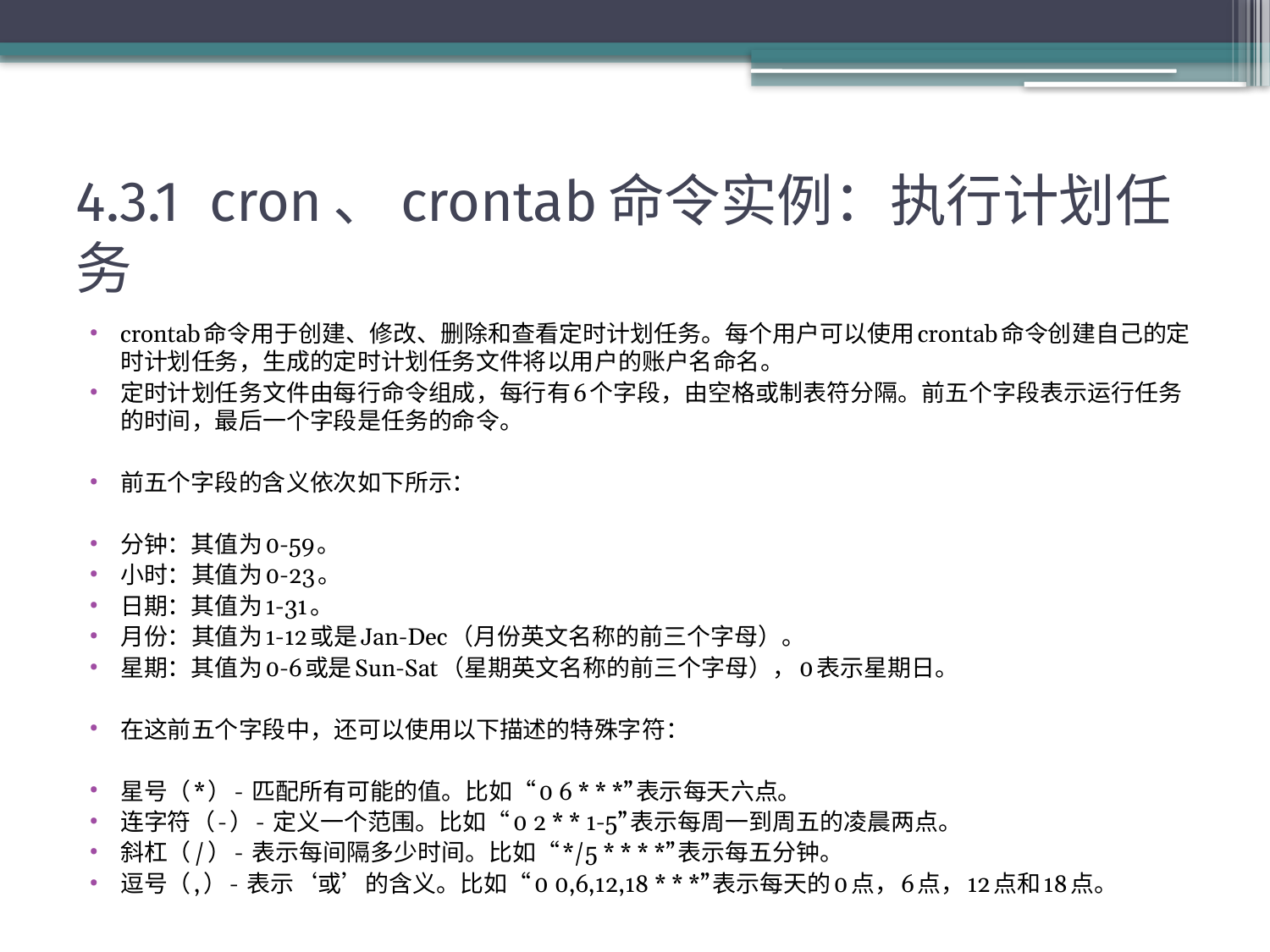

# 4.3.1  cron、crontab命令实例：执行计划任务
crontab命令用于创建、修改、删除和查看定时计划任务。每个用户可以使用crontab命令创建自己的定时计划任务，生成的定时计划任务文件将以用户的账户名命名。
定时计划任务文件由每行命令组成，每行有6个字段，由空格或制表符分隔。前五个字段表示运行任务的时间，最后一个字段是任务的命令。

前五个字段的含义依次如下所示：

分钟：其值为0-59。
小时：其值为0-23。
日期：其值为1-31。
月份：其值为1-12或是Jan-Dec（月份英文名称的前三个字母）。
星期：其值为0-6或是Sun-Sat（星期英文名称的前三个字母），0表示星期日。

在这前五个字段中，还可以使用以下描述的特殊字符：

星号（*）- 匹配所有可能的值。比如“0 6 * * *”表示每天六点。
连字符（-）- 定义一个范围。比如“0 2 * * 1-5”表示每周一到周五的凌晨两点。
斜杠（/）- 表示每间隔多少时间。比如“*/5 * * * *”表示每五分钟。
逗号（,）- 表示‘或’的含义。比如“0 0,6,12,18 * * *”表示每天的0点，6点，12点和18点。